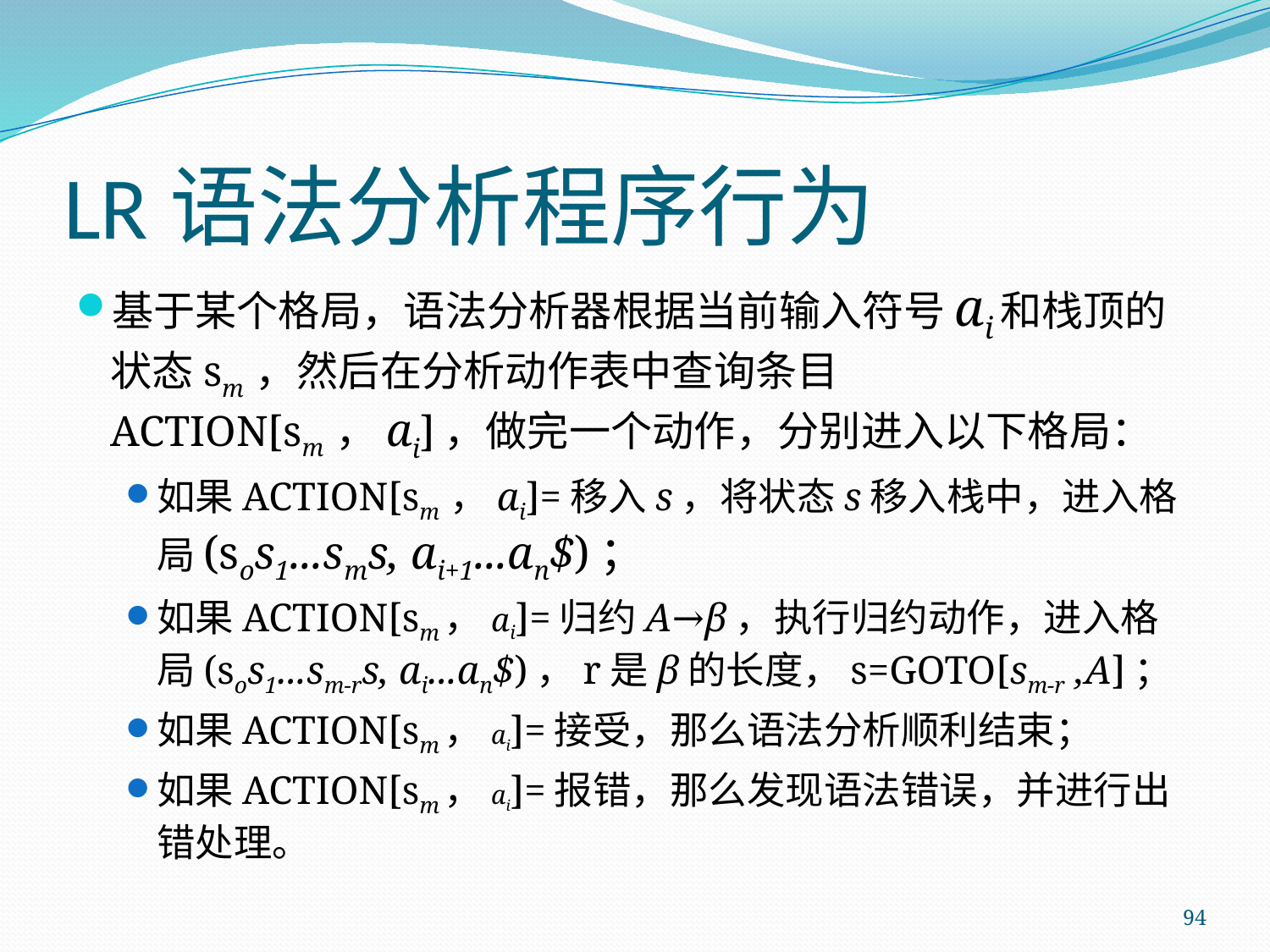

# LR语法分析程序行为
基于某个格局，语法分析器根据当前输入符号ai和栈顶的状态sm ，然后在分析动作表中查询条目ACTION[sm ，ai]，做完一个动作，分别进入以下格局：
如果ACTION[sm ，ai]=移入s，将状态s移入栈中，进入格局(sos1...sms, ai+1...an$)；
如果ACTION[sm，ai]=归约A→β，执行归约动作，进入格局(sos1...sm-rs, ai...an$)，r是β的长度，s=GOTO[sm-r ,A]；
如果ACTION[sm，ai]=接受，那么语法分析顺利结束；
如果ACTION[sm，ai]=报错，那么发现语法错误，并进行出错处理。

94